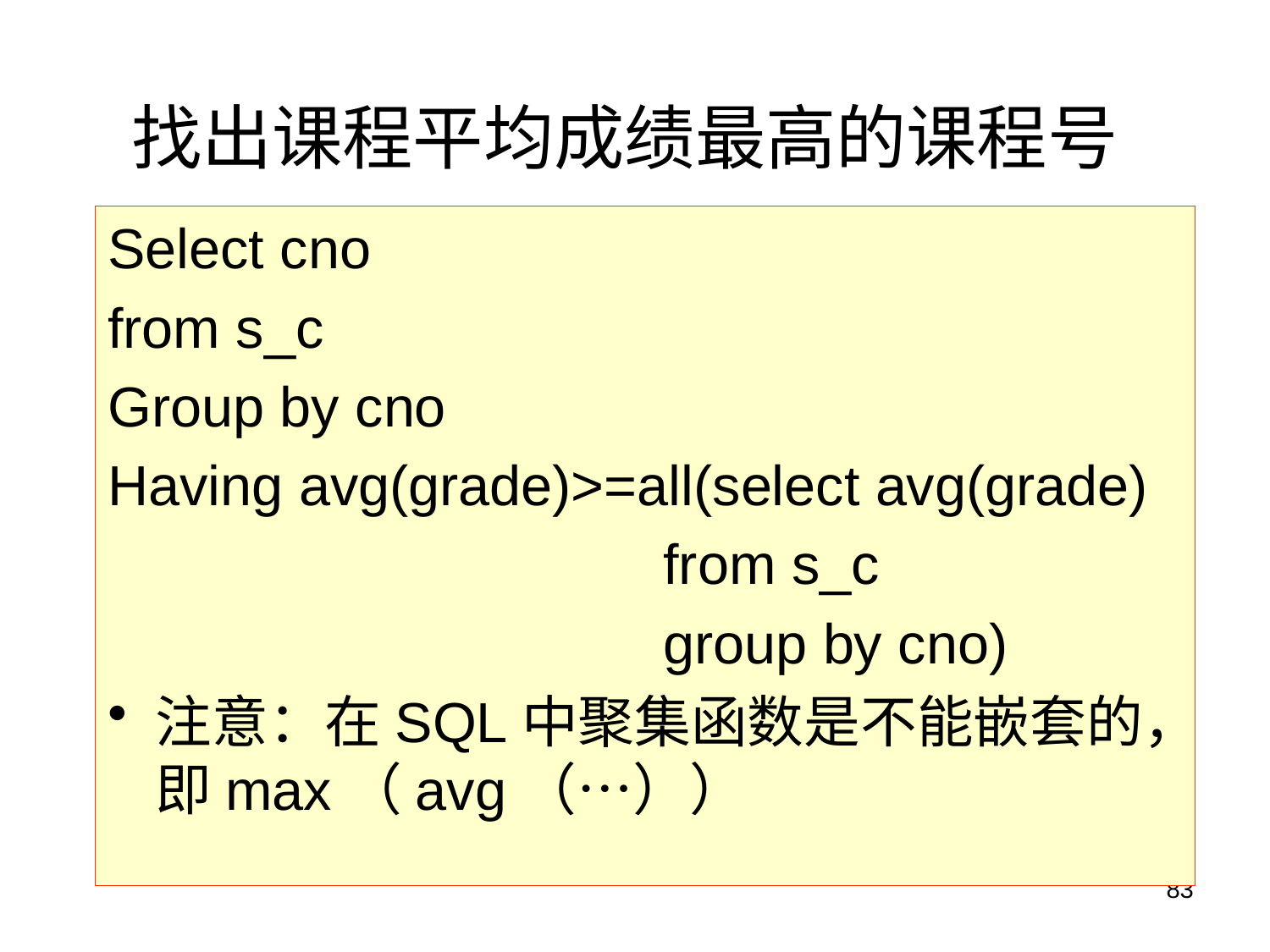

# 找出课程平均成绩最高的课程号
Select cno
from s_c
Group by cno
Having avg(grade)>=all(select avg(grade)
 					from s_c
 					group by cno)
注意：在SQL中聚集函数是不能嵌套的，即max（avg（…））
83